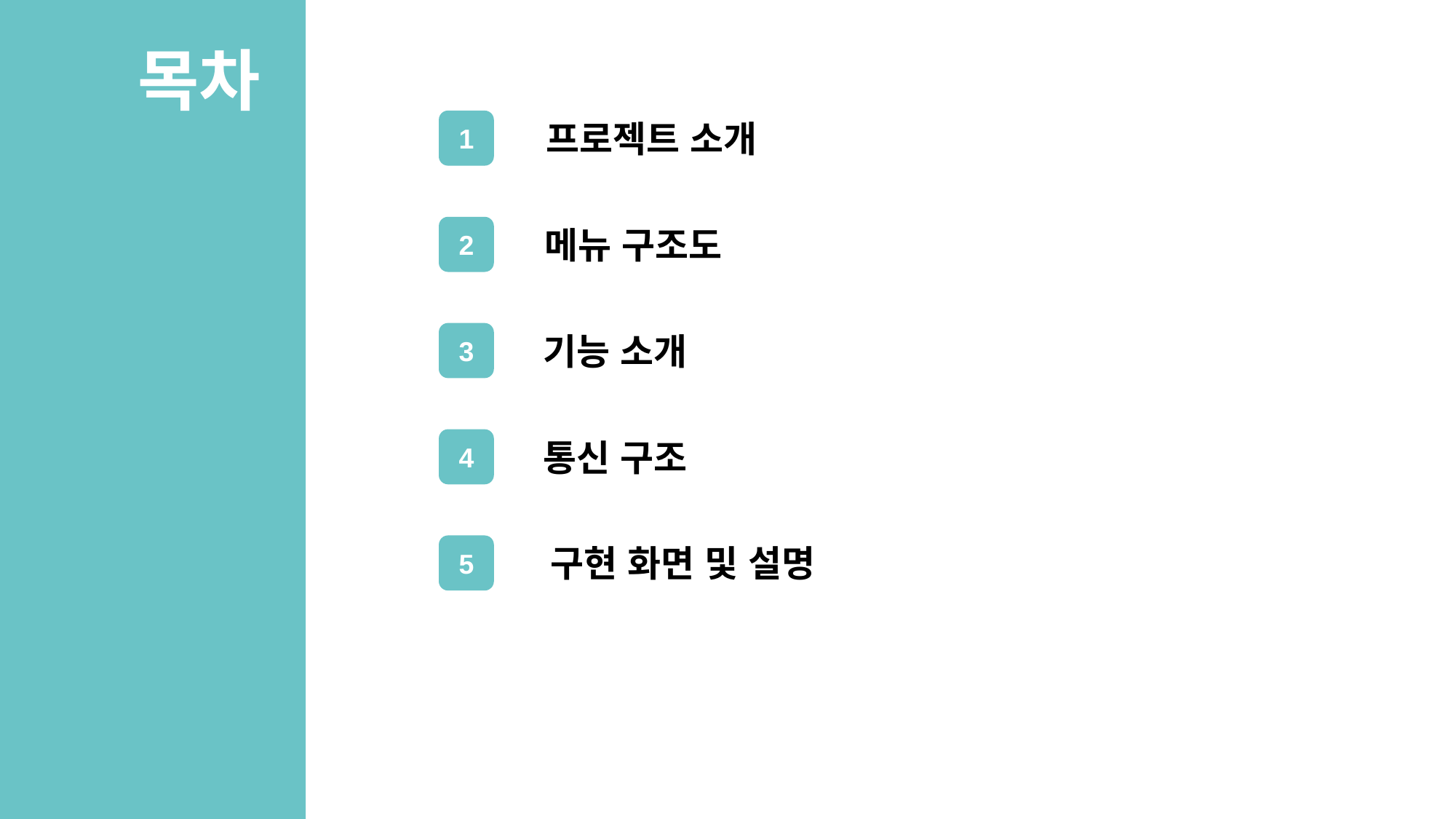

목차
프로젝트 소개
1
메뉴 구조도
2
기능 소개
3
통신 구조
4
구현 화면 및 설명

5